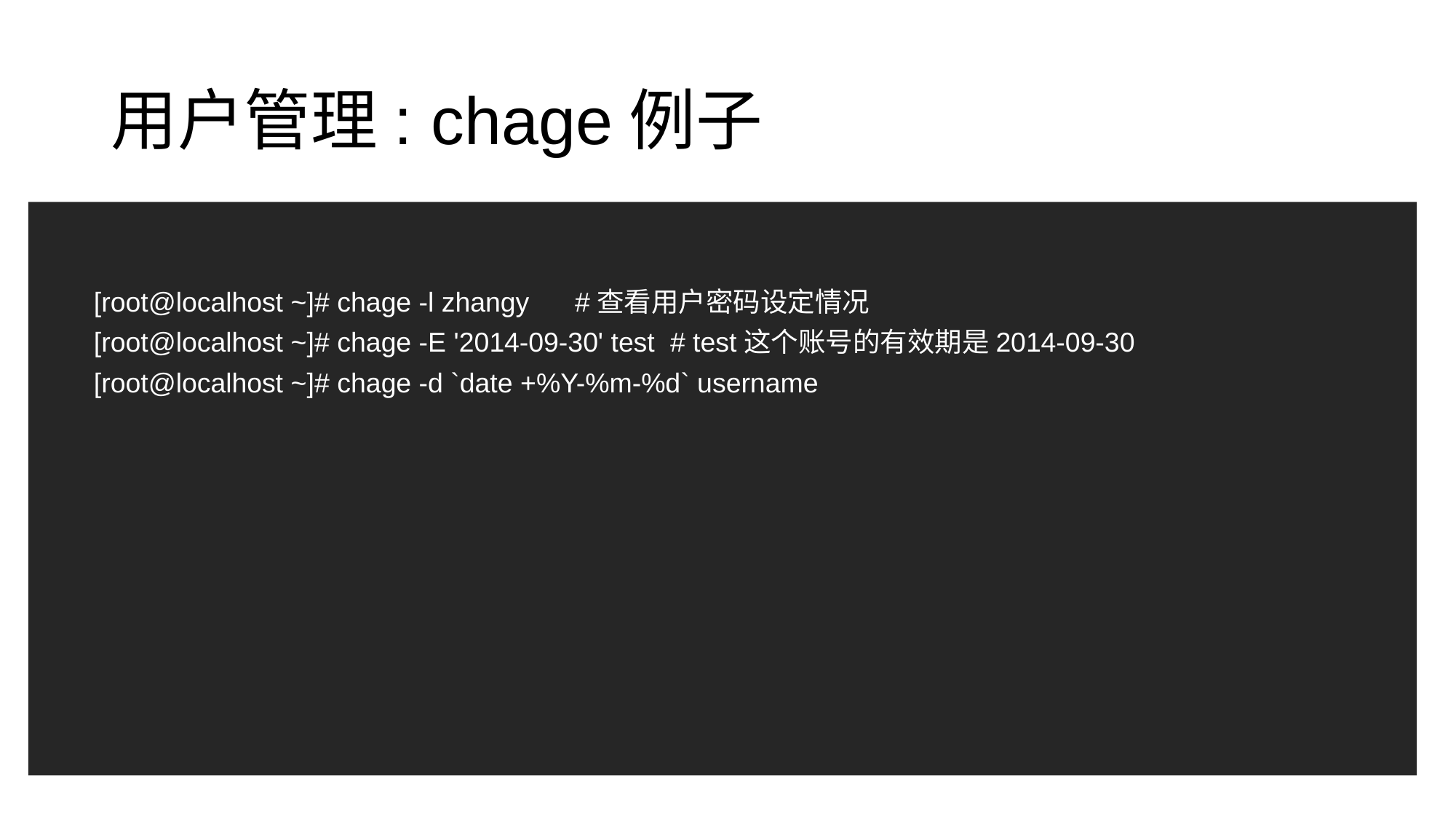

# 用户管理: chage例子

[root@localhost ~]# chage -l zhangy      #查看用户密码设定情况
[root@localhost ~]# chage -E '2014-09-30' test  # test这个账号的有效期是2014-09-30
[root@localhost ~]# chage -d `date +%Y-%m-%d` username